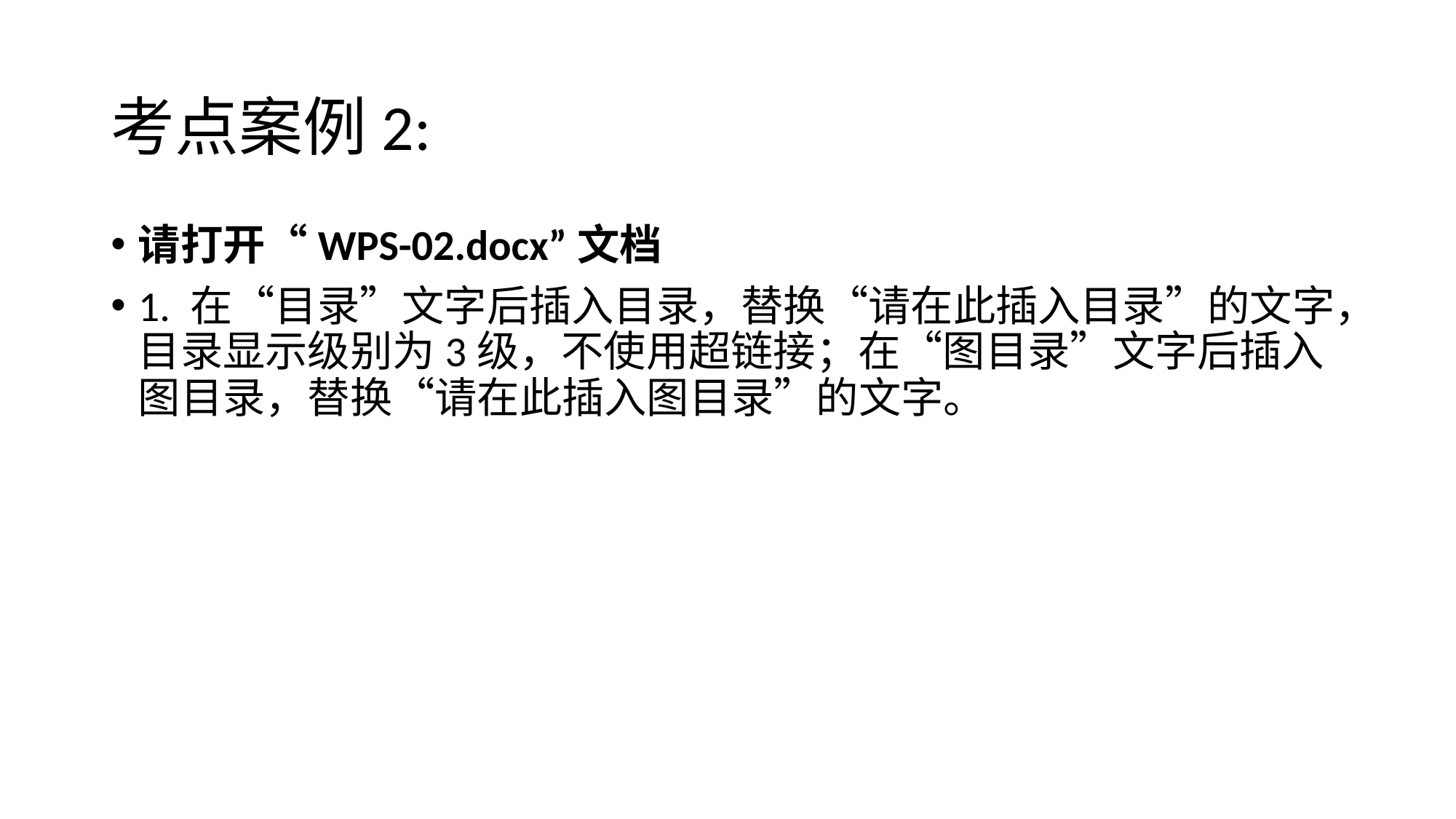

# 考点案例2:
请打开“WPS-02.docx”文档
1. 在“目录”文字后插入目录，替换“请在此插入目录”的文字，目录显示级别为3级，不使用超链接；在“图目录”文字后插入图目录，替换“请在此插入图目录”的文字。